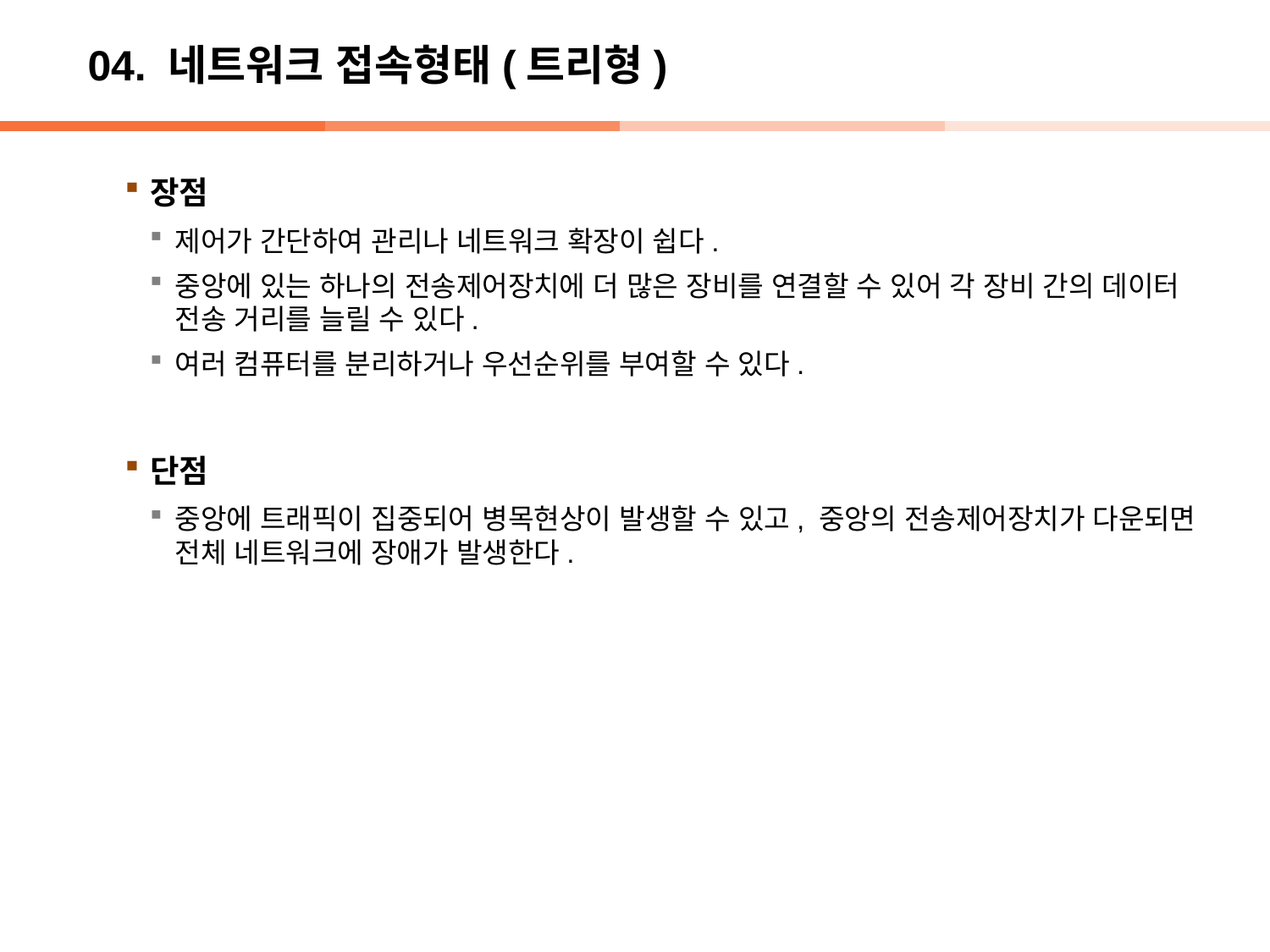

# 04. 네트워크 접속형태(트리형)
장점
제어가 간단하여 관리나 네트워크 확장이 쉽다.
중앙에 있는 하나의 전송제어장치에 더 많은 장비를 연결할 수 있어 각 장비 간의 데이터 전송 거리를 늘릴 수 있다.
여러 컴퓨터를 분리하거나 우선순위를 부여할 수 있다.

단점
중앙에 트래픽이 집중되어 병목현상이 발생할 수 있고, 중앙의 전송제어장치가 다운되면 전체 네트워크에 장애가 발생한다.